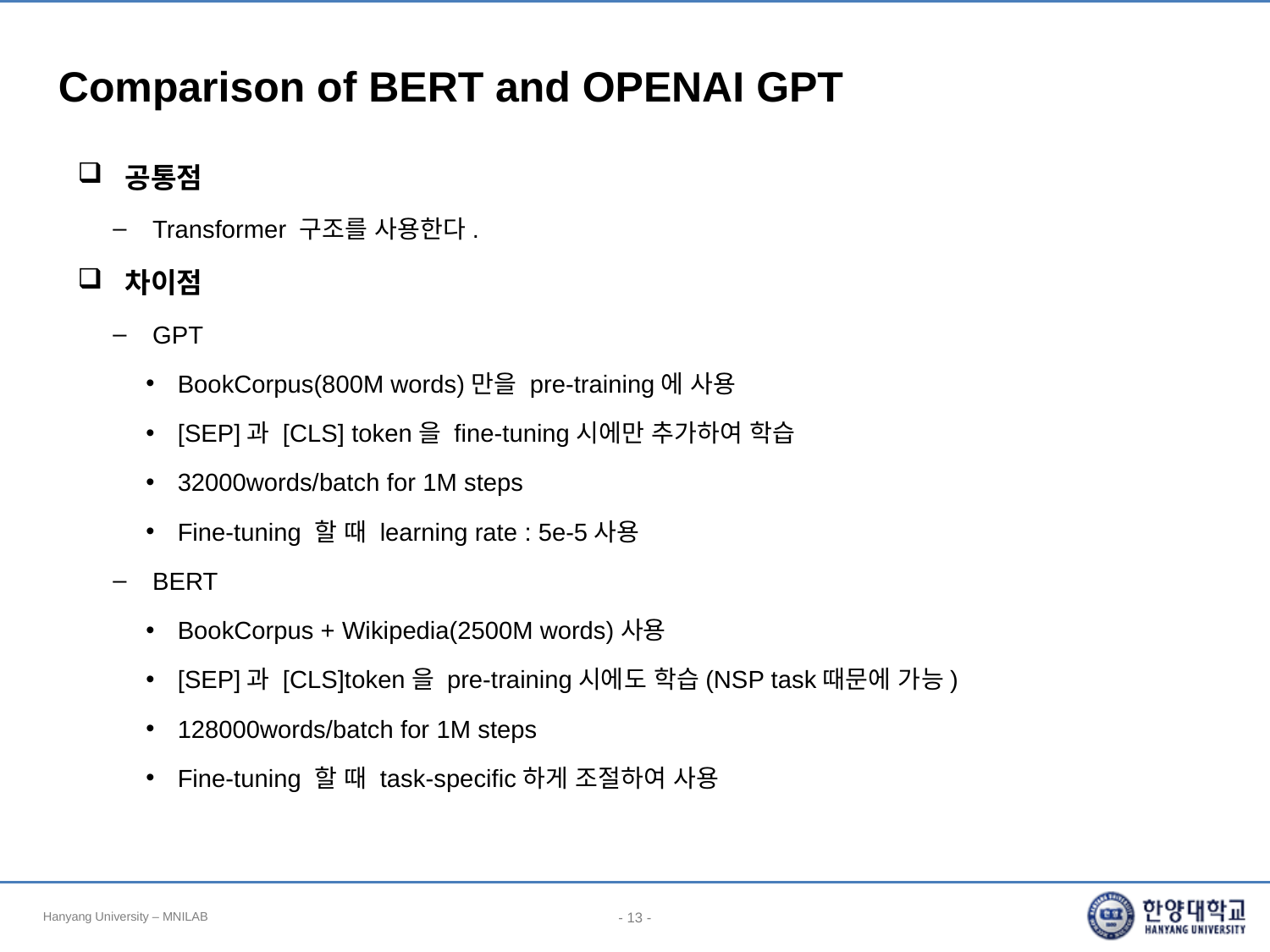

# Comparison of BERT and OPENAI GPT
공통점
Transformer 구조를 사용한다.
차이점
GPT
BookCorpus(800M words)만을 pre-training에 사용
[SEP]과 [CLS] token을 fine-tuning시에만 추가하여 학습
32000words/batch for 1M steps
Fine-tuning 할 때 learning rate : 5e-5사용
BERT
BookCorpus + Wikipedia(2500M words)사용
[SEP]과 [CLS]token을 pre-training시에도 학습(NSP task때문에 가능)
128000words/batch for 1M steps
Fine-tuning 할 때 task-specific하게 조절하여 사용

I. Select Device